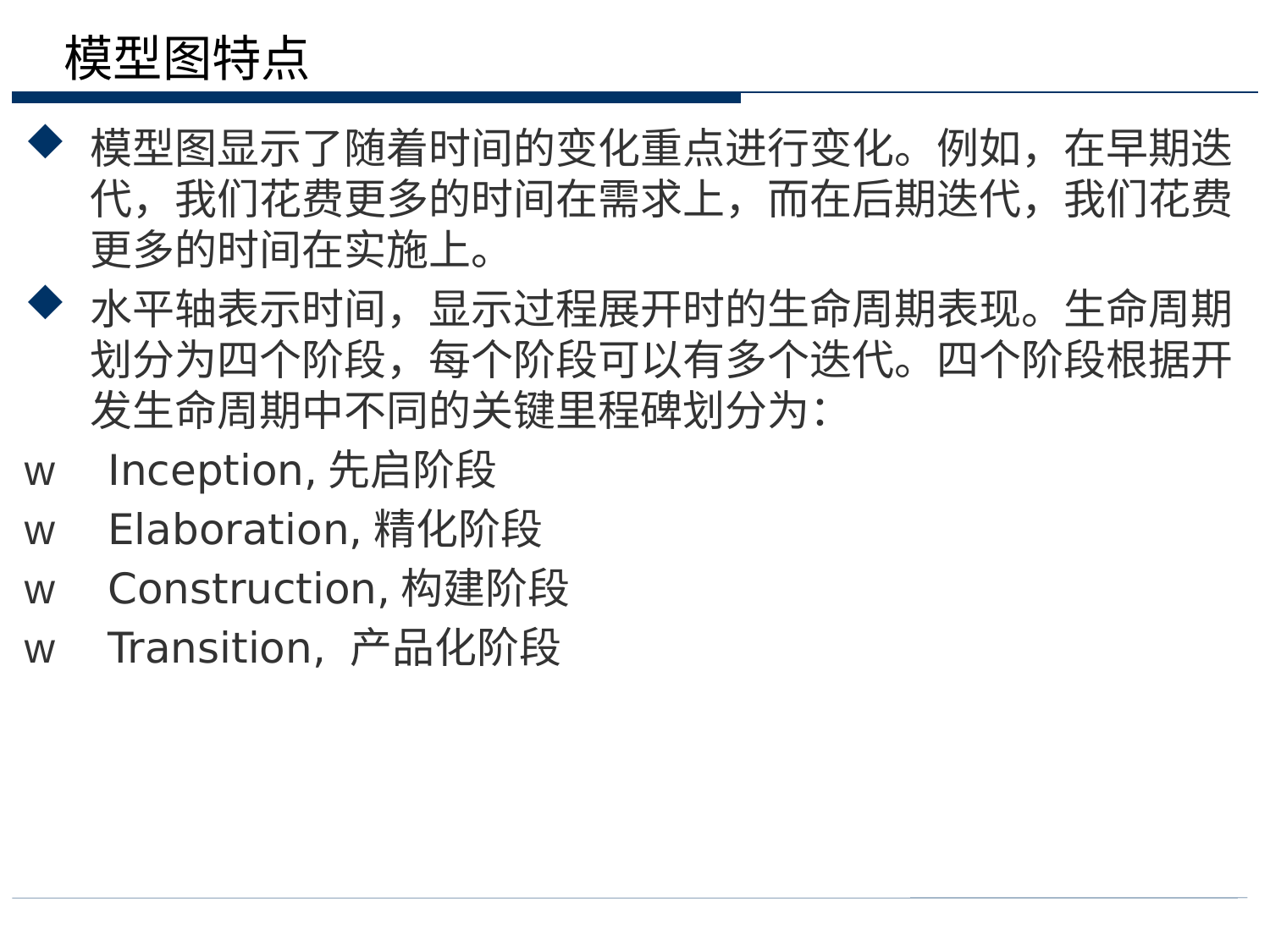

# 模型图特点
模型图显示了随着时间的变化重点进行变化。例如，在早期迭代，我们花费更多的时间在需求上，而在后期迭代，我们花费更多的时间在实施上。
水平轴表示时间，显示过程展开时的生命周期表现。生命周期划分为四个阶段，每个阶段可以有多个迭代。四个阶段根据开发生命周期中不同的关键里程碑划分为：
w     Inception,先启阶段
w     Elaboration,精化阶段
w     Construction,构建阶段
w     Transition, 产品化阶段

21